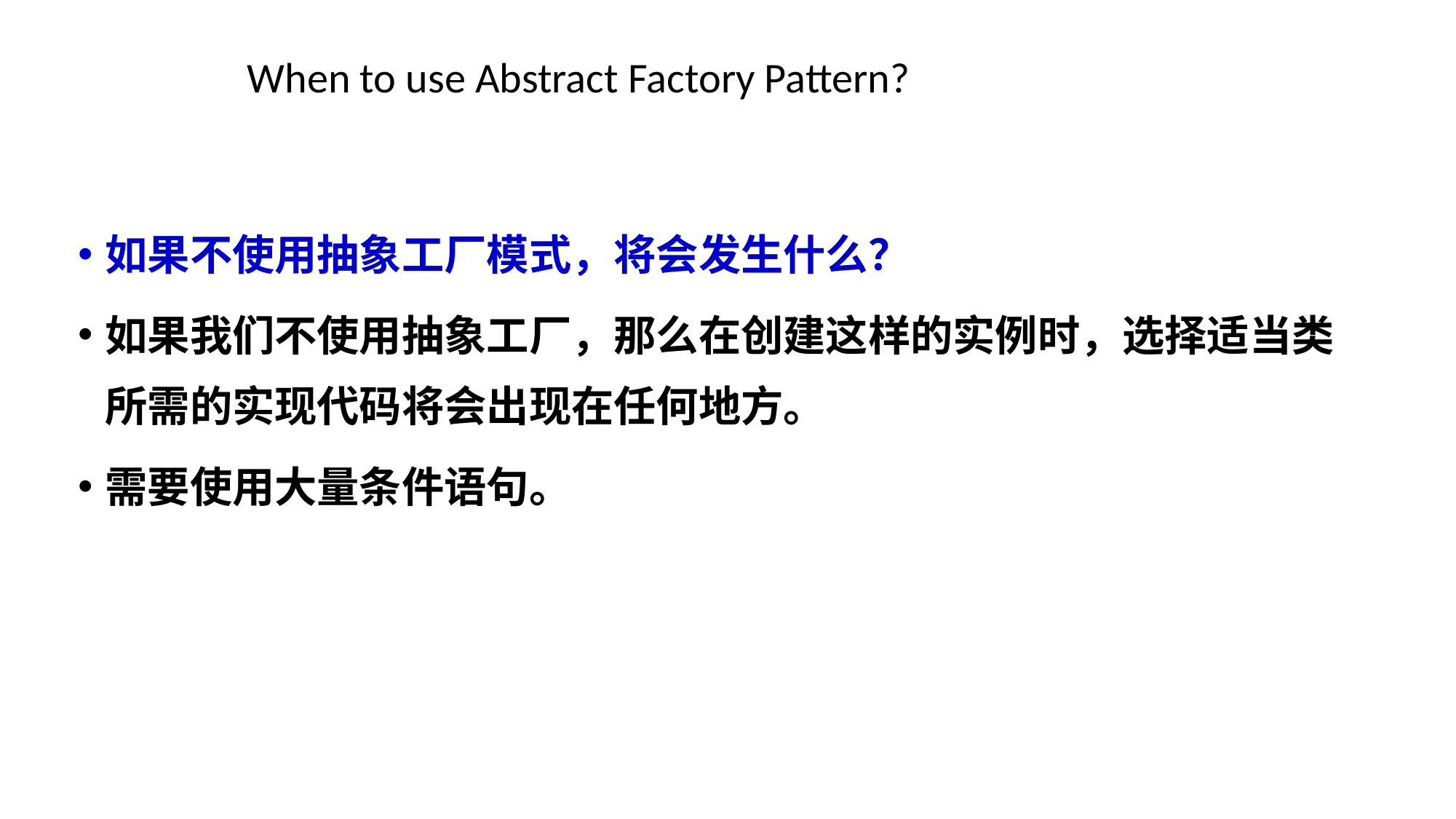

# When to use Abstract Factory Pattern?
如果不使用抽象工厂模式，将会发生什么？
如果我们不使用抽象工厂，那么在创建这样的实例时，选择适当类所需的实现代码将会出现在任何地方。
需要使用大量条件语句。